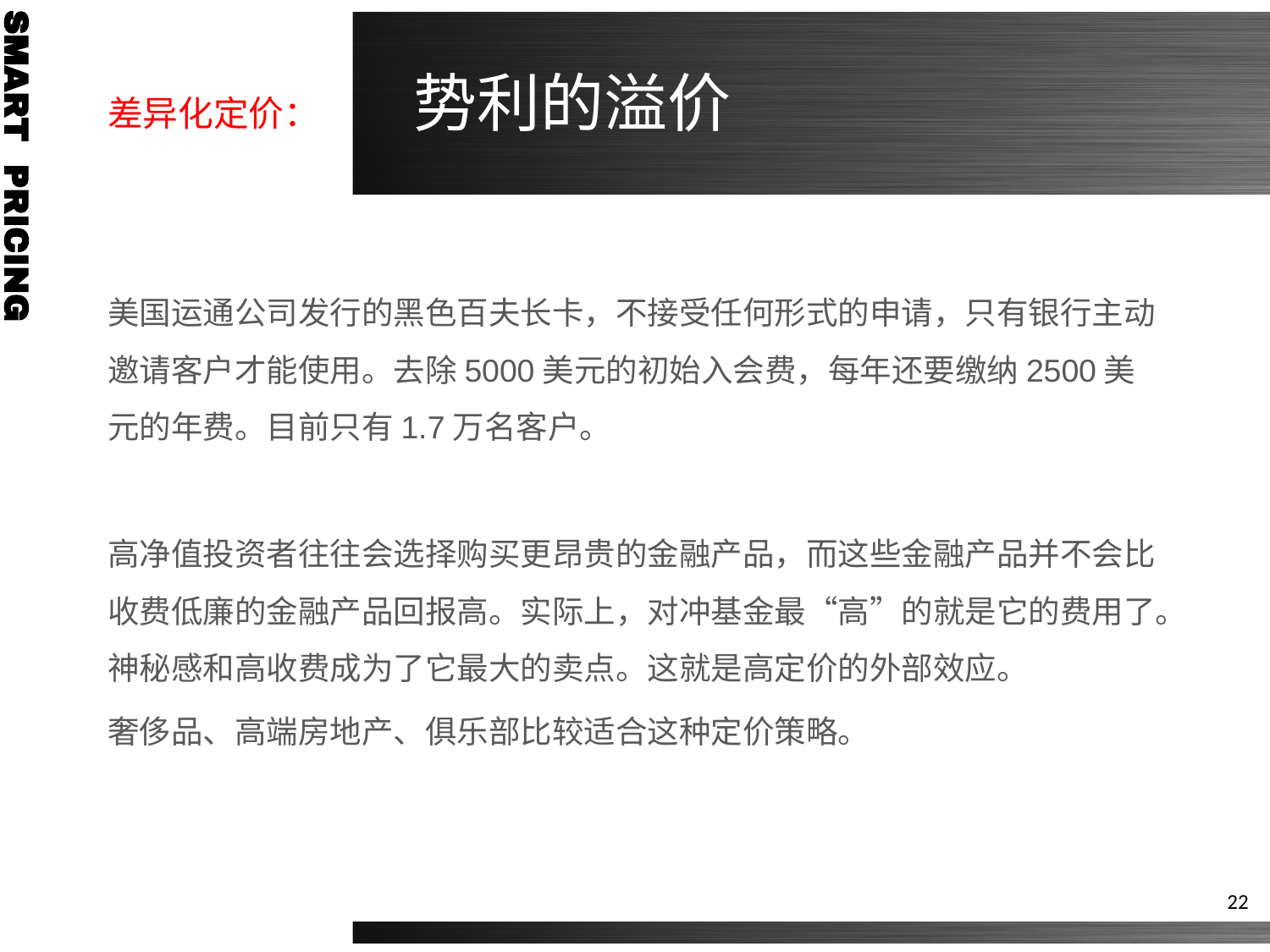

# 差异化定价：            势利的溢价
美国运通公司发行的黑色百夫长卡，不接受任何形式的申请，只有银行主动邀请客户才能使用。去除5000美元的初始入会费，每年还要缴纳2500美元的年费。目前只有1.7万名客户。

高净值投资者往往会选择购买更昂贵的金融产品，而这些金融产品并不会比收费低廉的金融产品回报高。实际上，对冲基金最“高”的就是它的费用了。神秘感和高收费成为了它最大的卖点。这就是高定价的外部效应。
奢侈品、高端房地产、俱乐部比较适合这种定价策略。